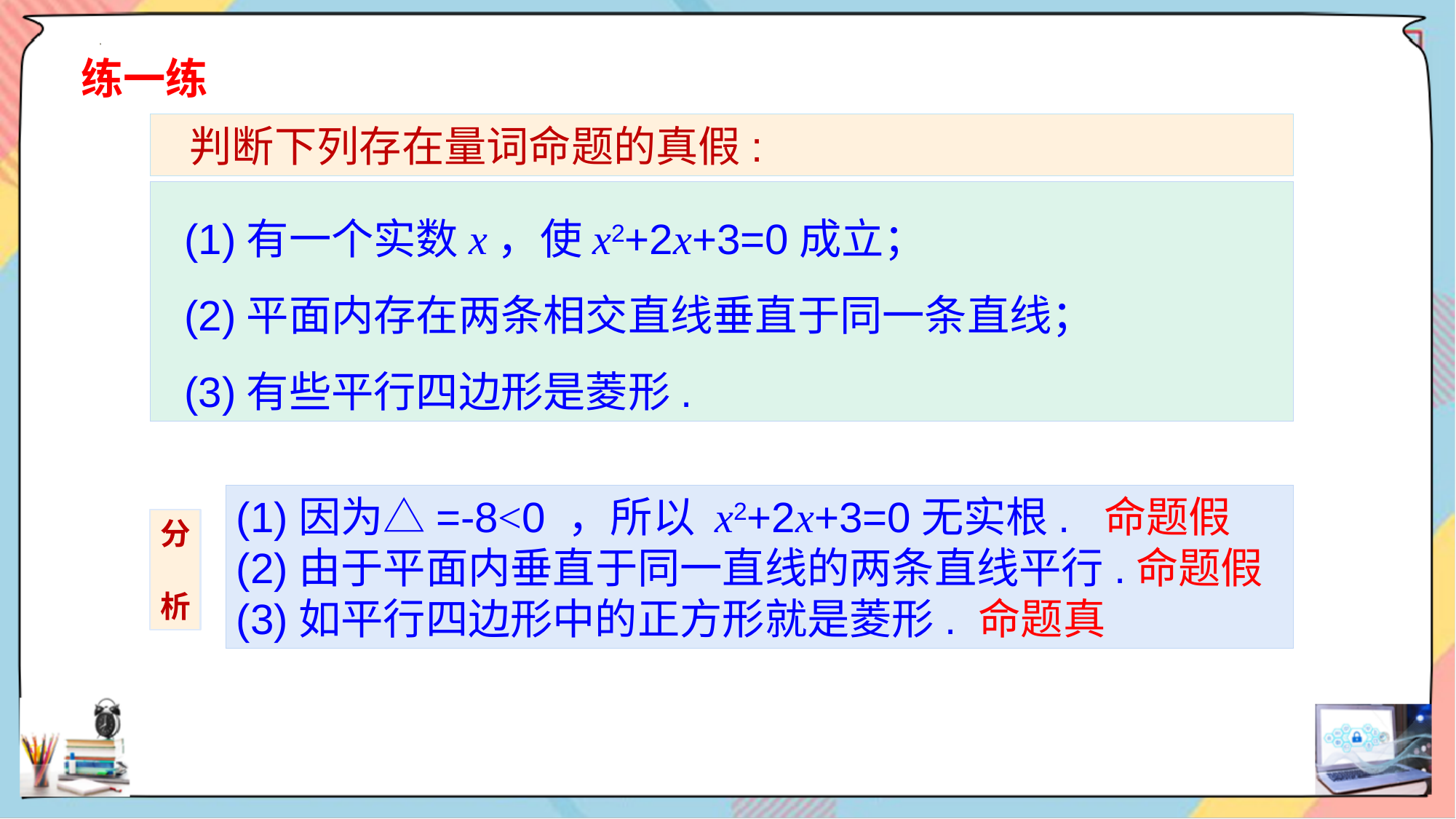

练一练
  判断下列存在量词命题的真假:
  (1)有一个实数x，使x2+2x+3=0成立；
  (2)平面内存在两条相交直线垂直于同一条直线；
  (3)有些平行四边形是菱形.
(1)因为△=-8<0 ，所以 x2+2x+3=0无实根.  命题假
(2)由于平面内垂直于同一直线的两条直线平行.命题假
(3)如平行四边形中的正方形就是菱形. 命题真
分

析